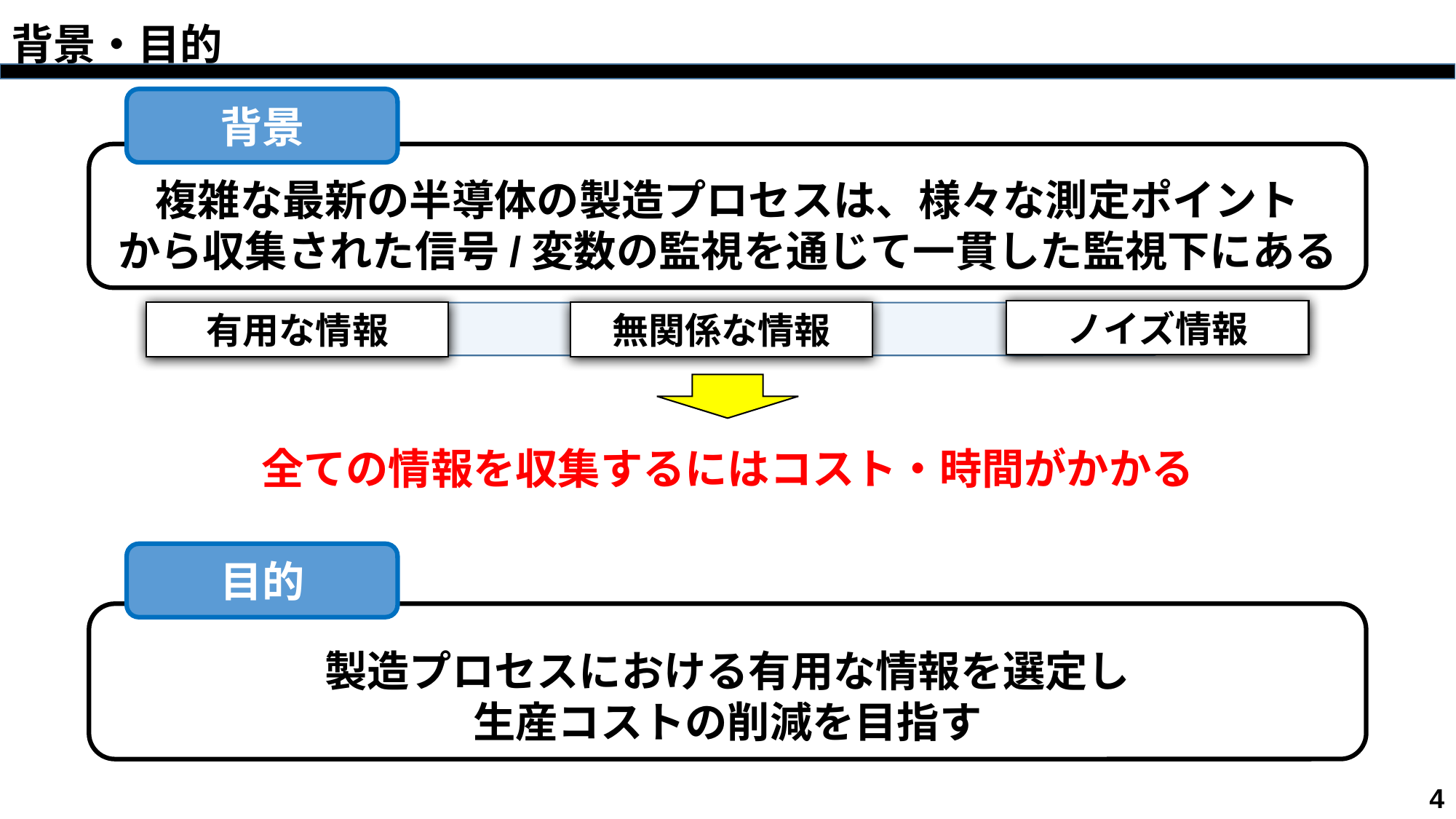

# 背景・目的
背景
複雑な最新の半導体の製造プロセスは、様々な測定ポイント
から収集された信号/変数の監視を通じて一貫した監視下にある
ノイズ情報
有用な情報
無関係な情報

全ての情報を収集するにはコスト・時間がかかる
目的
製造プロセスにおける有用な情報を選定し
生産コストの削減を目指す
4